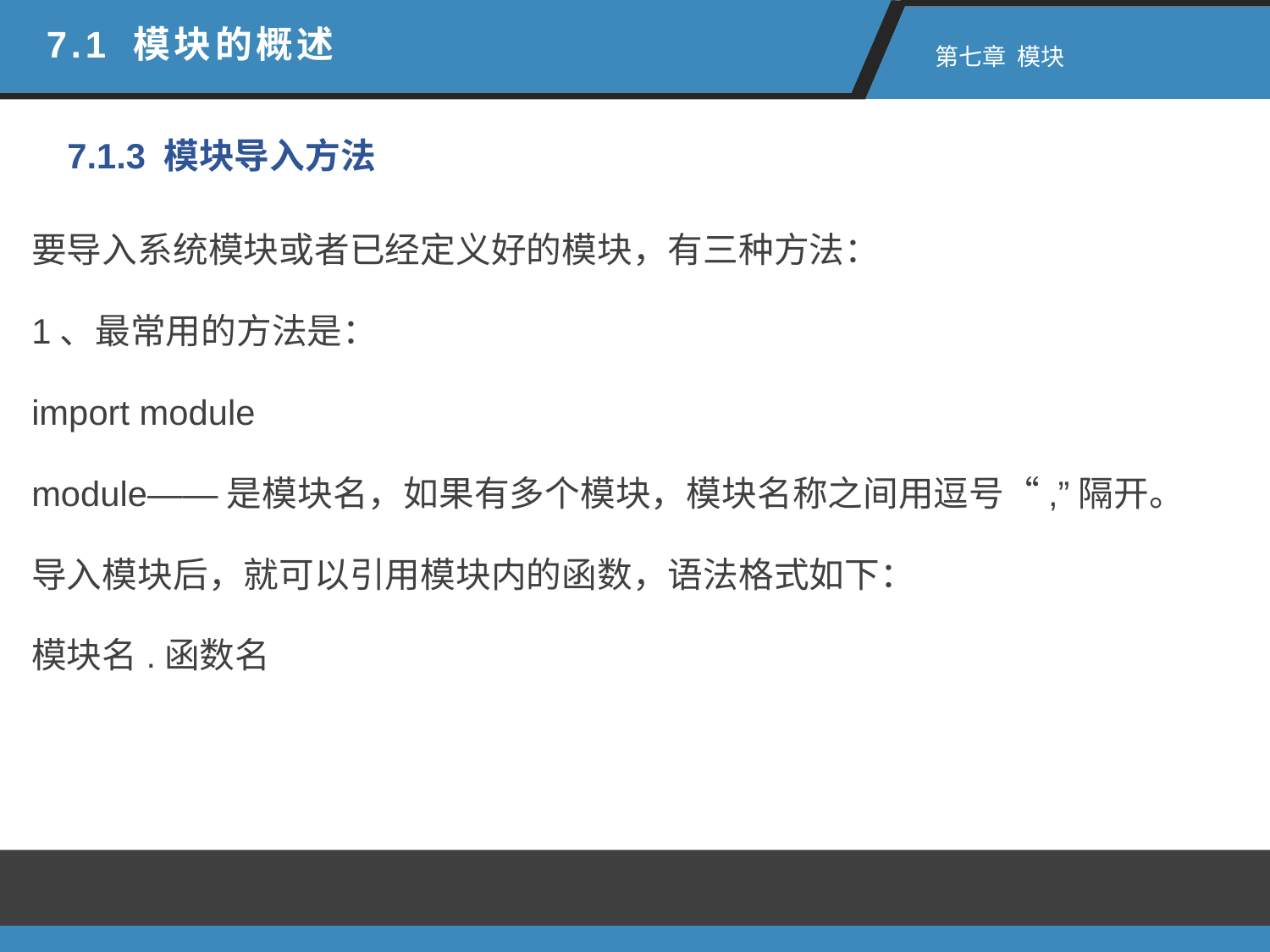

7.1 模块的概述
  第七章  模块
7.1.3 模块导入方法
要导入系统模块或者已经定义好的模块，有三种方法：
1、最常用的方法是：
import module
module——是模块名，如果有多个模块，模块名称之间用逗号“,”隔开。
导入模块后，就可以引用模块内的函数，语法格式如下：
模块名.函数名